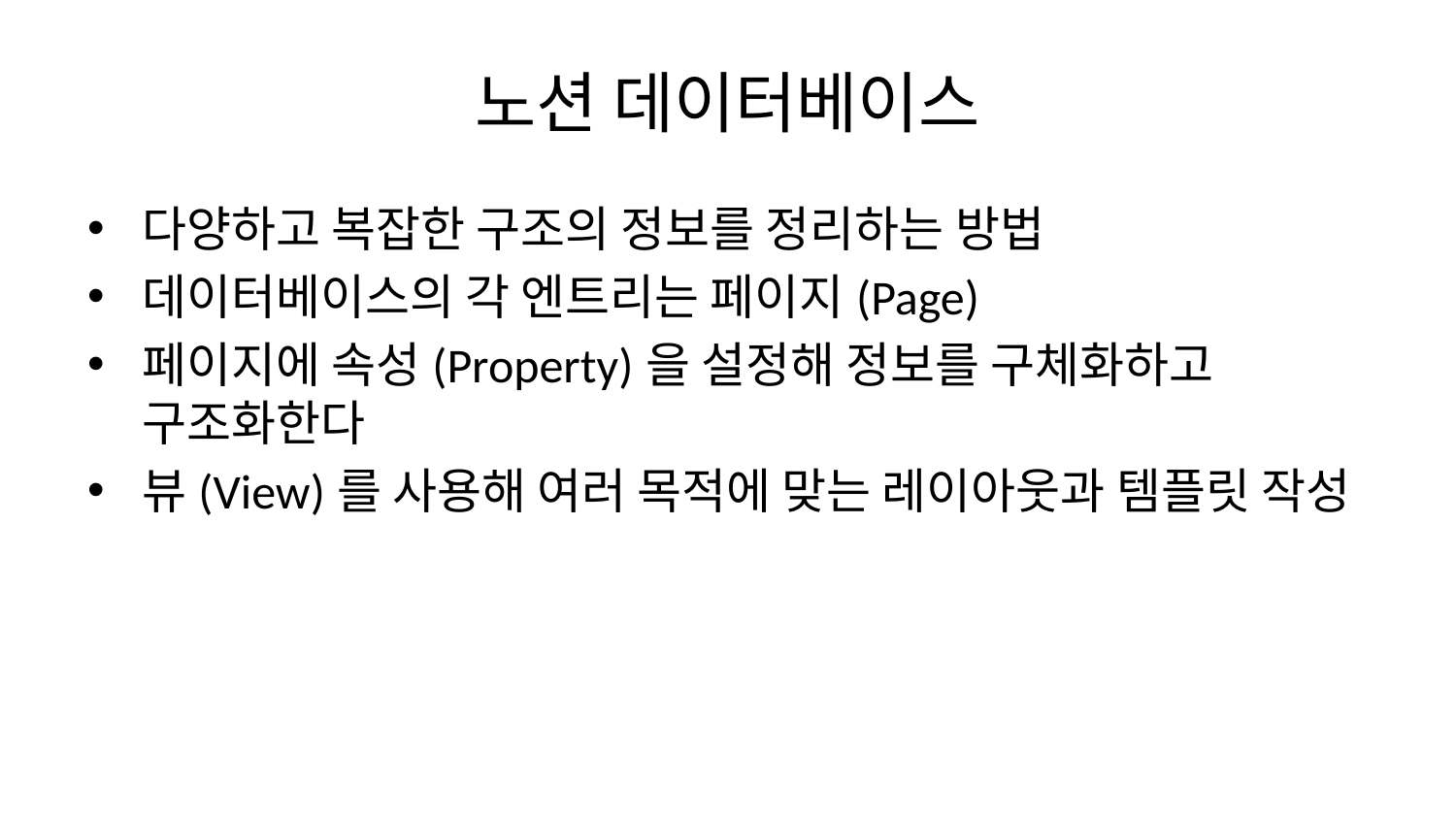

# 노션 데이터베이스
다양하고 복잡한 구조의 정보를 정리하는 방법
데이터베이스의 각 엔트리는 페이지(Page)
페이지에 속성(Property)을 설정해 정보를 구체화하고 구조화한다
뷰(View)를 사용해 여러 목적에 맞는 레이아웃과 템플릿 작성